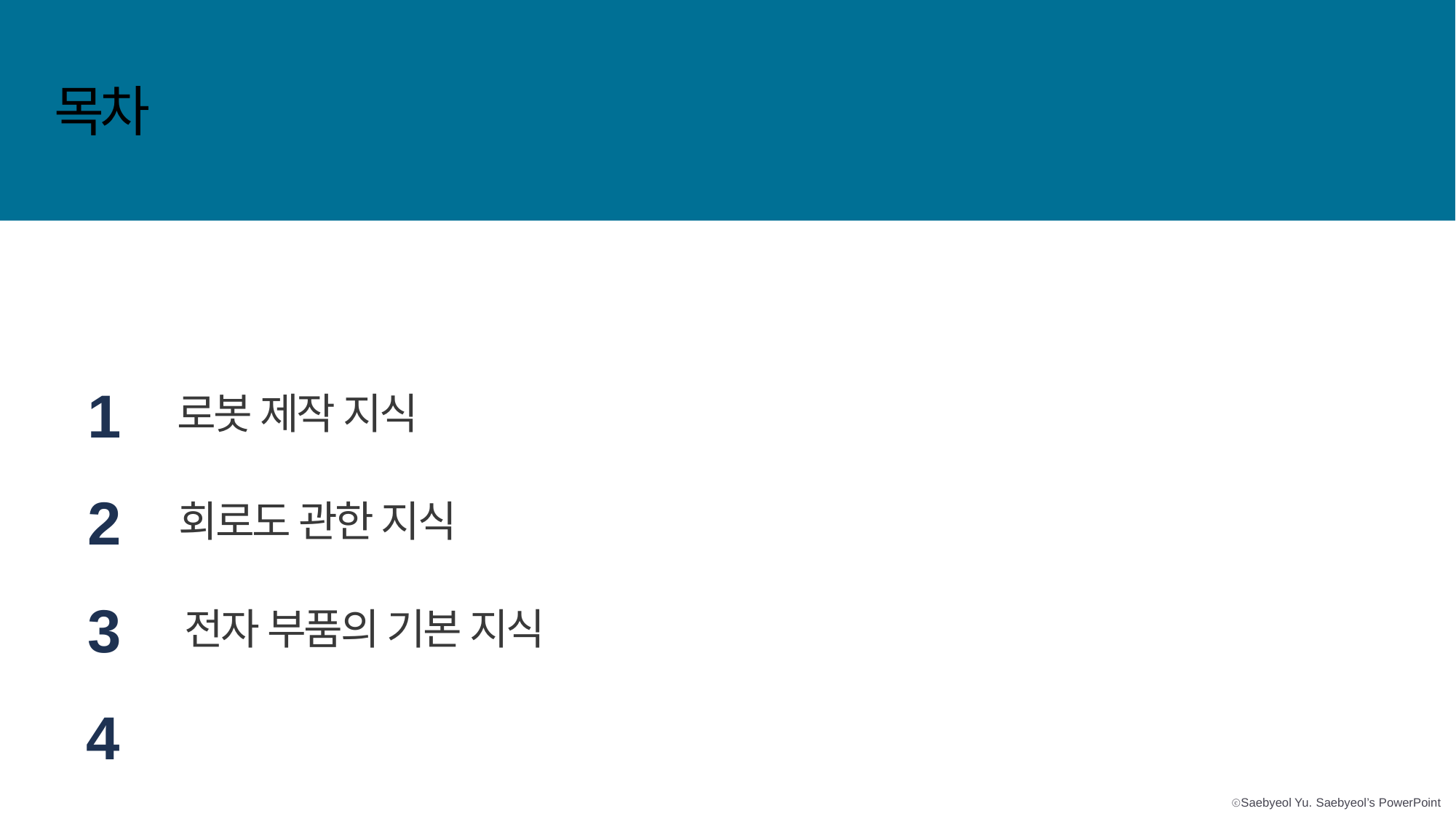

목차
1
로봇 제작 지식
2
회로도 관한 지식
3
전자 부품의 기본 지식
4